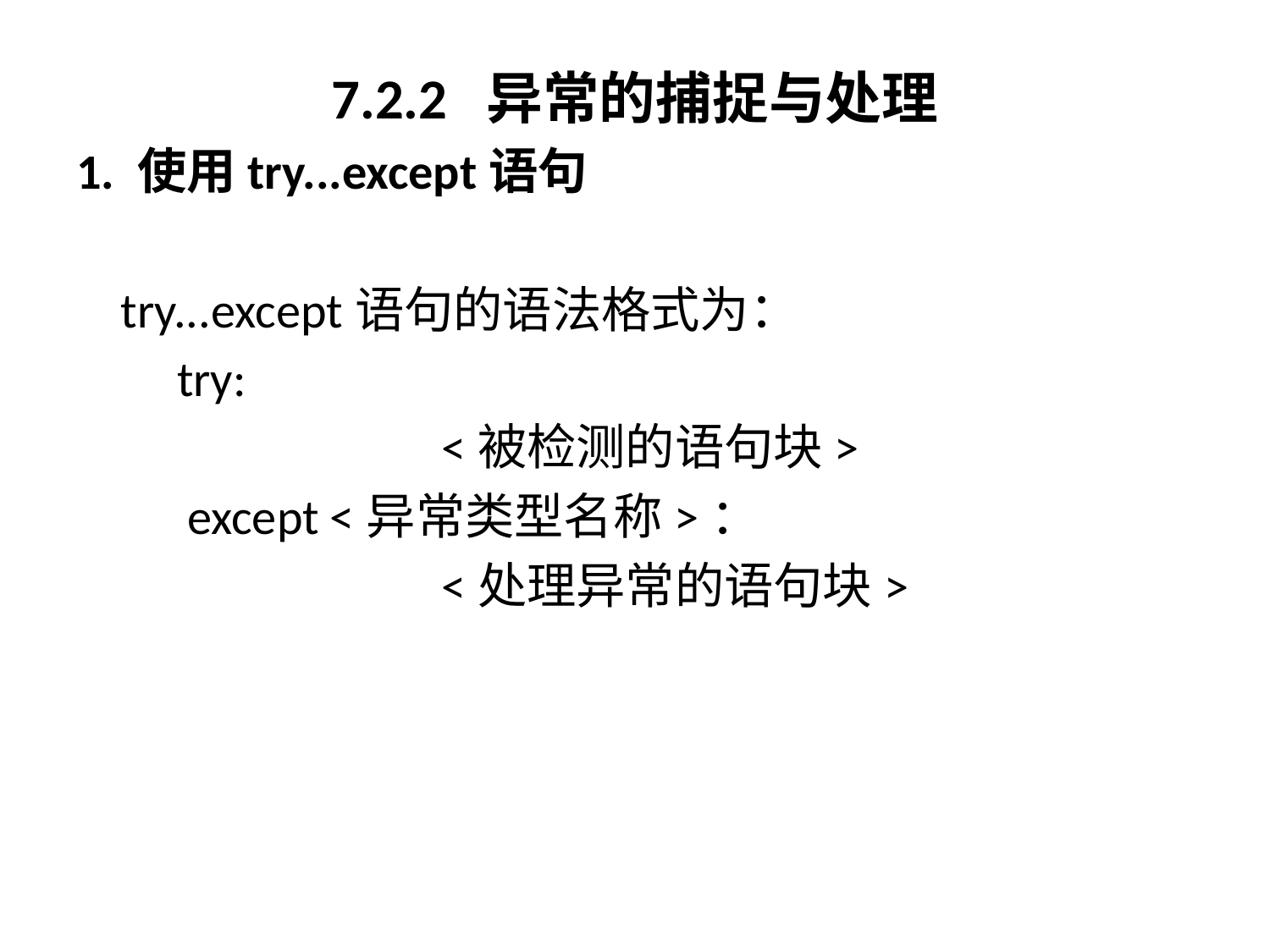

7.2.2  异常的捕捉与处理
1. 使用try...except语句

    try...except语句的语法格式为：
         try:
		<被检测的语句块>
except <异常类型名称>：
		<处理异常的语句块>